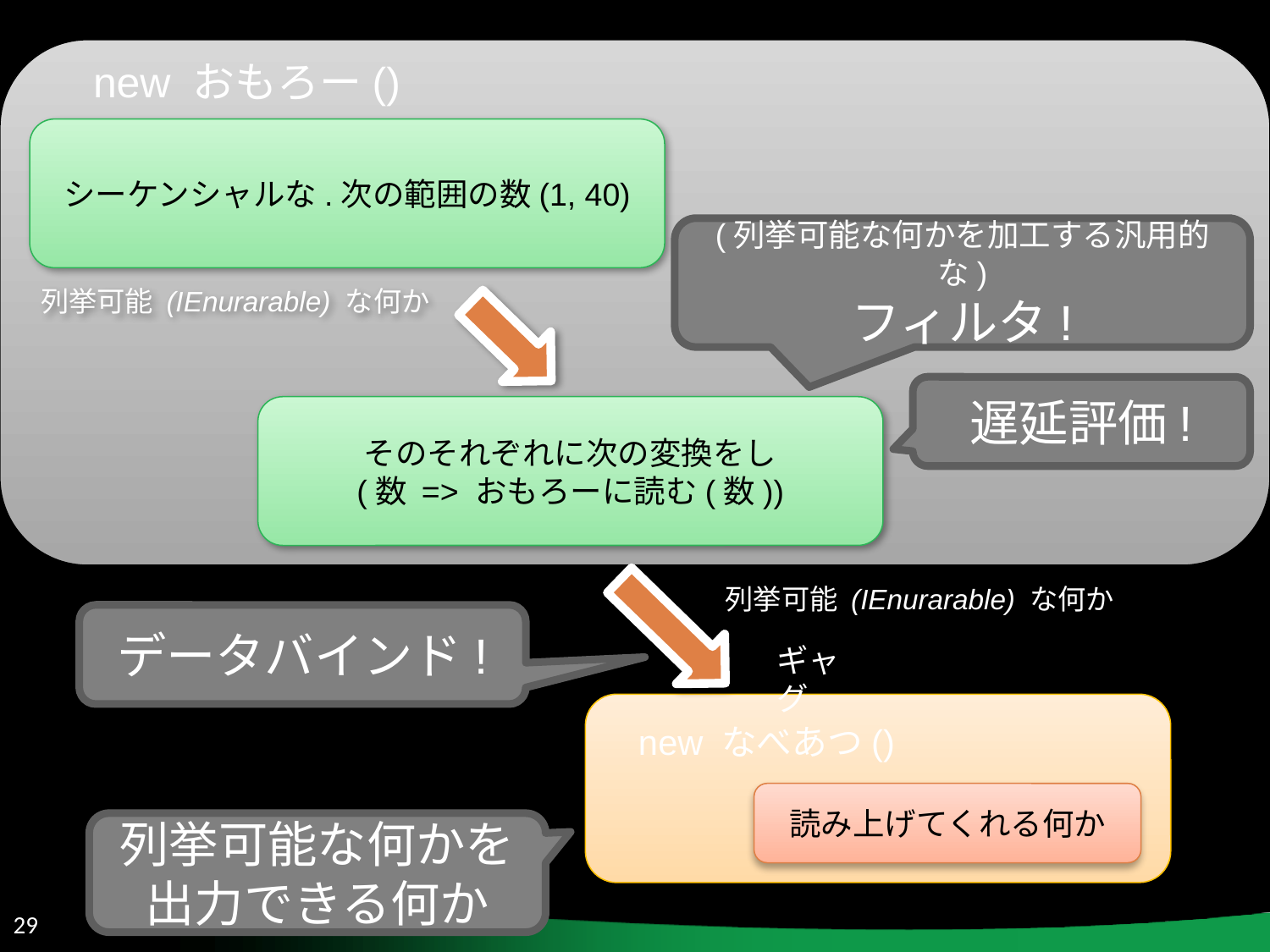

#

new おもろー()
シーケンシャルな.次の範囲の数(1, 40)

(列挙可能な何かを加工する汎用的な)
フィルタ!
列挙可能 (IEnurarable) な何か

遅延評価!
そのそれぞれに次の変換をし
(数 => おもろーに読む(数))
列挙可能 (IEnurarable) な何か

データバインド!
ギャグ

new なべあつ()
読み上げてくれる何か
列挙可能な何かを出力できる何か